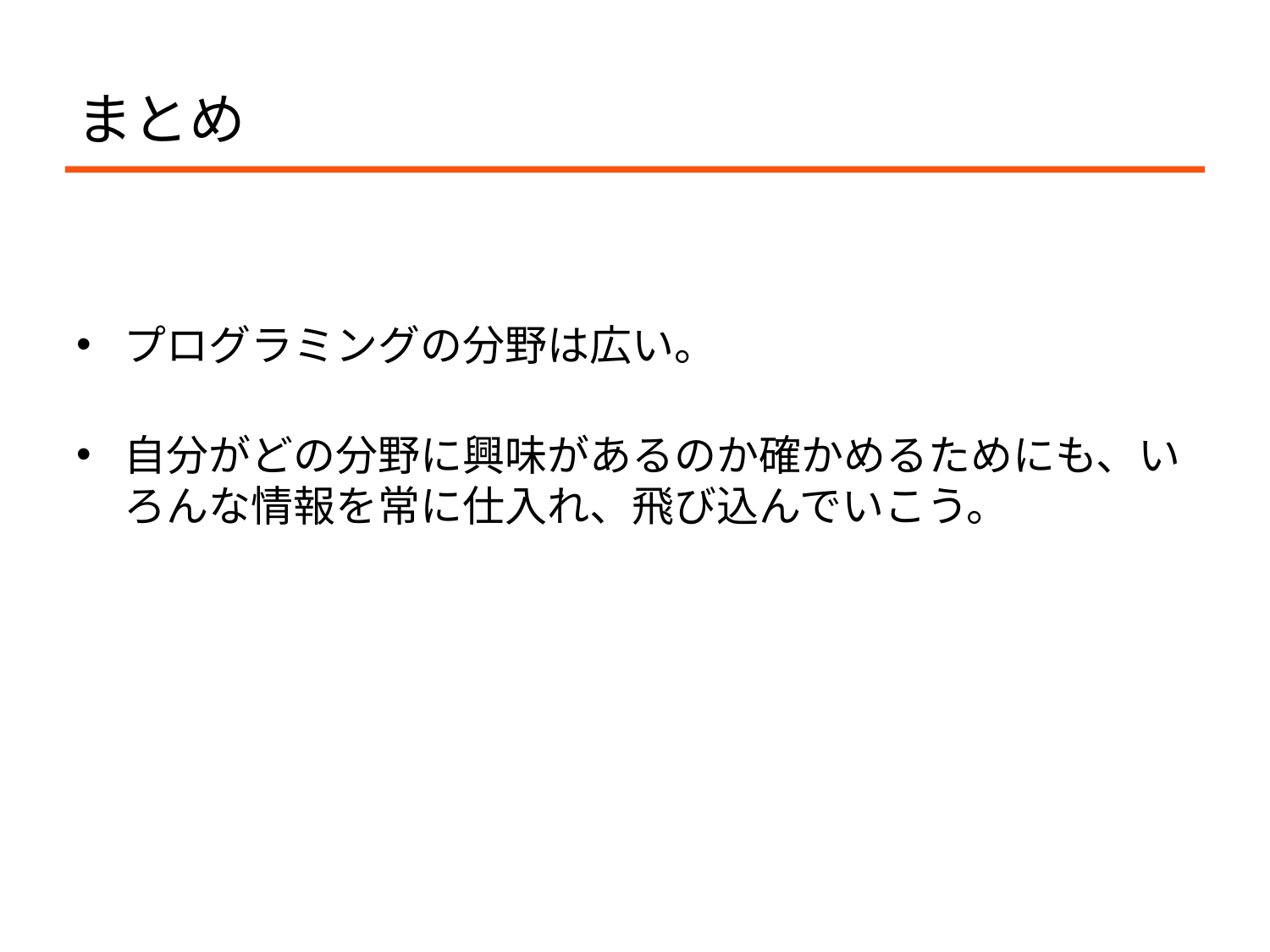

# まとめ
プログラミングの分野は広い。
自分がどの分野に興味があるのか確かめるためにも、いろんな情報を常に仕入れ、飛び込んでいこう。